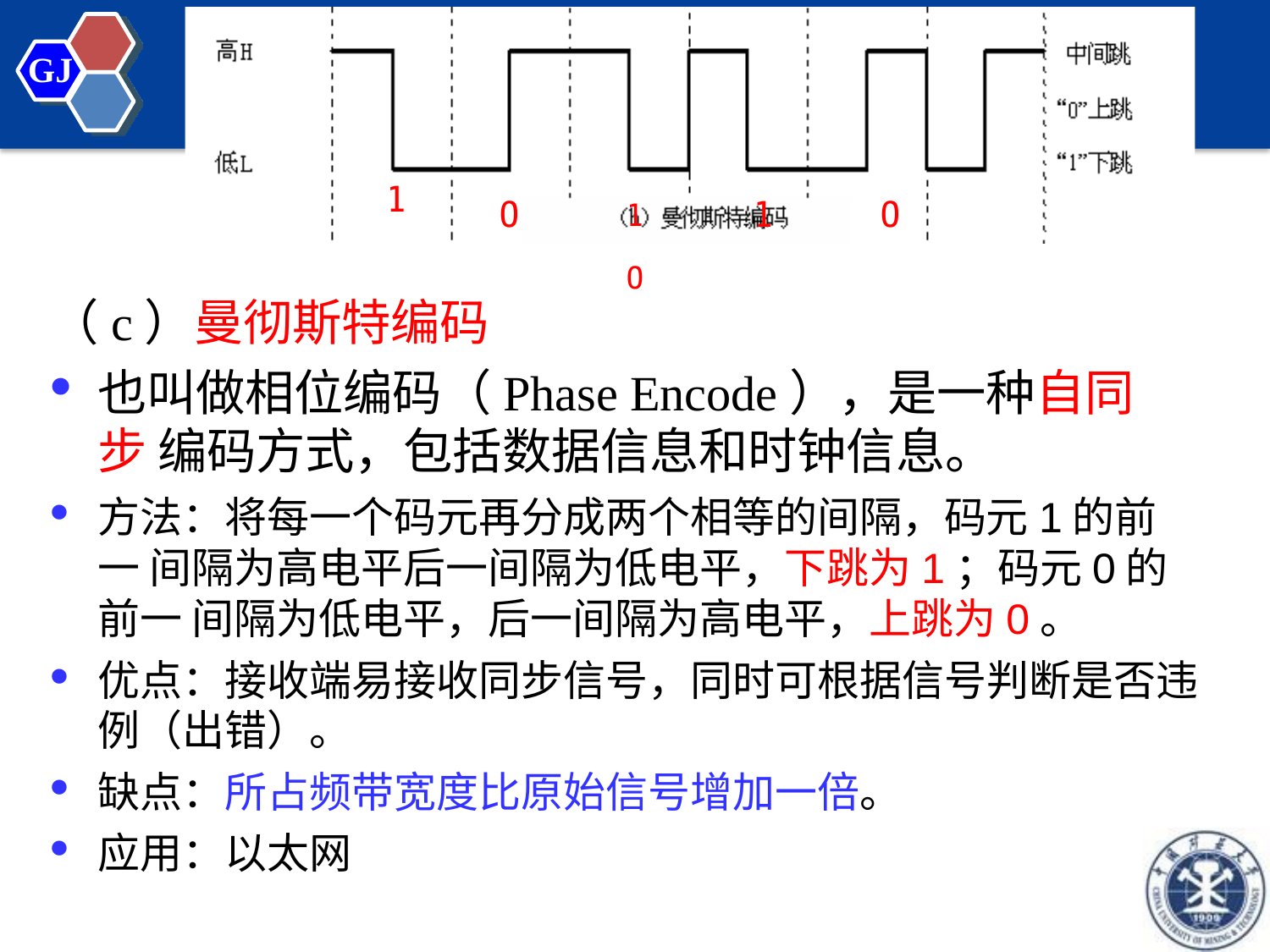

GJ
0	1	1	0	0
1
（c）曼彻斯特编码
也叫做相位编码（Phase Encode），是一种自同步 编码方式，包括数据信息和时钟信息。
方法：将每一个码元再分成两个相等的间隔，码元1的前一 间隔为高电平后一间隔为低电平，下跳为1；码元0的前一 间隔为低电平，后一间隔为高电平，上跳为0。
优点：接收端易接收同步信号，同时可根据信号判断是否违
例（出错）。
缺点：所占频带宽度比原始信号增加一倍。
应用：以太网